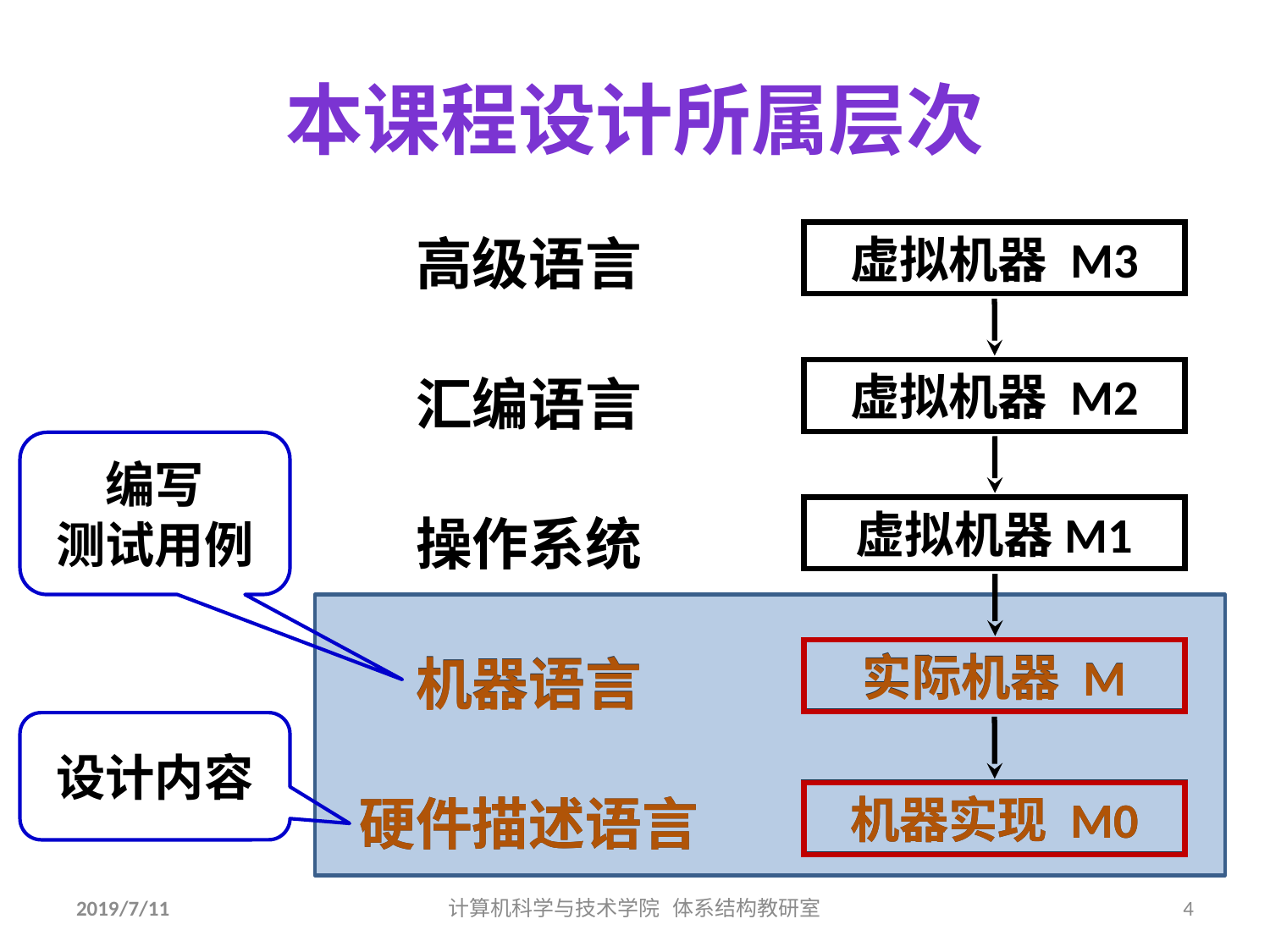

# 本课程设计所属层次
高级语言
虚拟机器 M3

虚拟机器 M2
汇编语言
编写
测试用例

虚拟机器M1
操作系统

实际机器 M
机器语言
硬件描述语言
机器实现 M0
实际机器 M
机器语言
设计内容

硬件描述语言
机器实现 M0
2019/7/11
计算机科学与技术学院  体系结构教研室
4